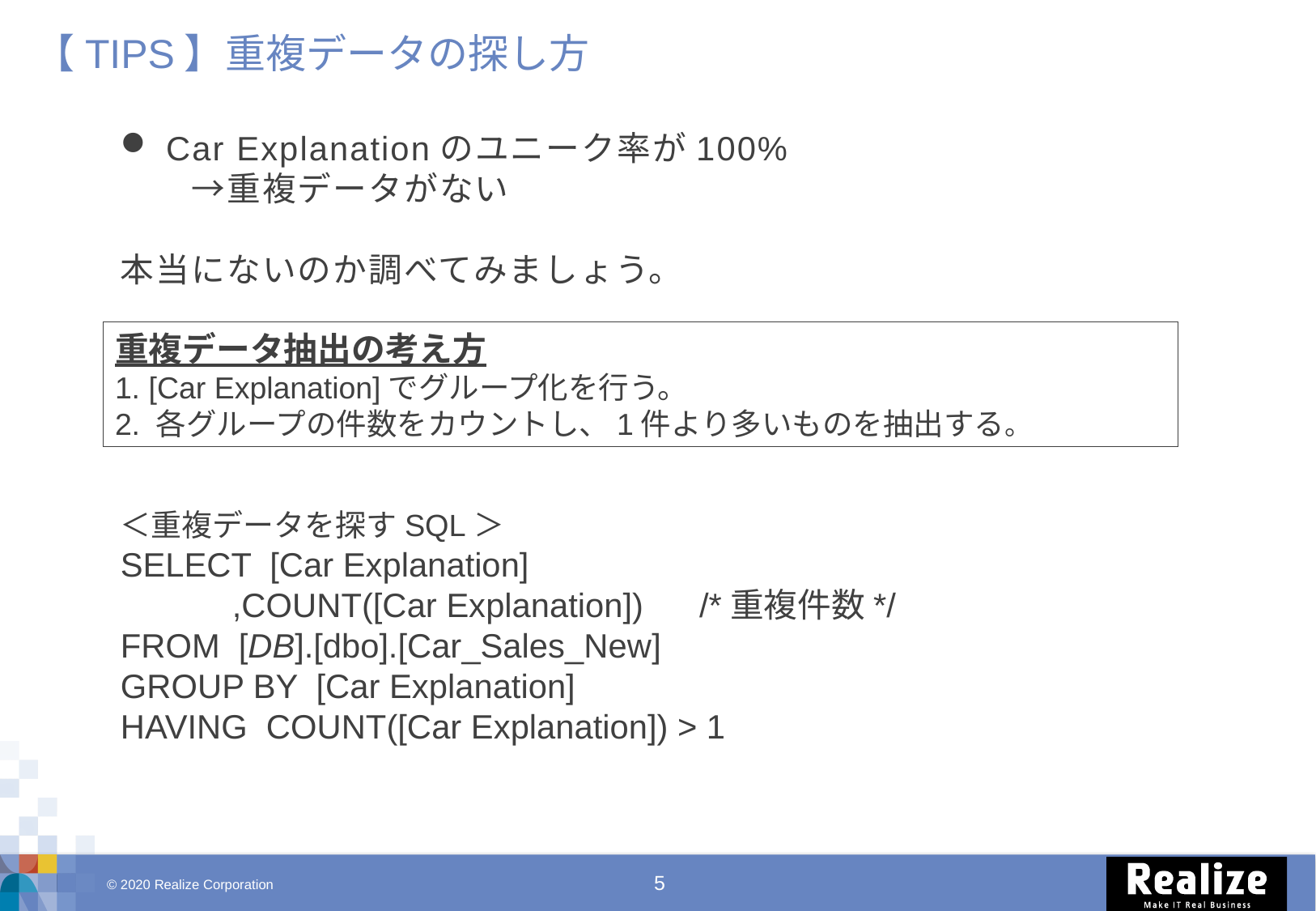

【TIPS】重複データの探し方
Car Explanationのユニーク率が100%
　　→重複データがない

本当にないのか調べてみましょう。

重複データ抽出の考え方
1. [Car Explanation]でグループ化を行う。
2. 各グループの件数をカウントし、1件より多いものを抽出する。
＜重複データを探すSQL＞
SELECT  [Car Explanation]
            ,COUNT([Car Explanation])      /*重複件数*/
FROM  [DB].[dbo].[Car_Sales_New]
GROUP BY  [Car Explanation]
HAVING  COUNT([Car Explanation]) > 1